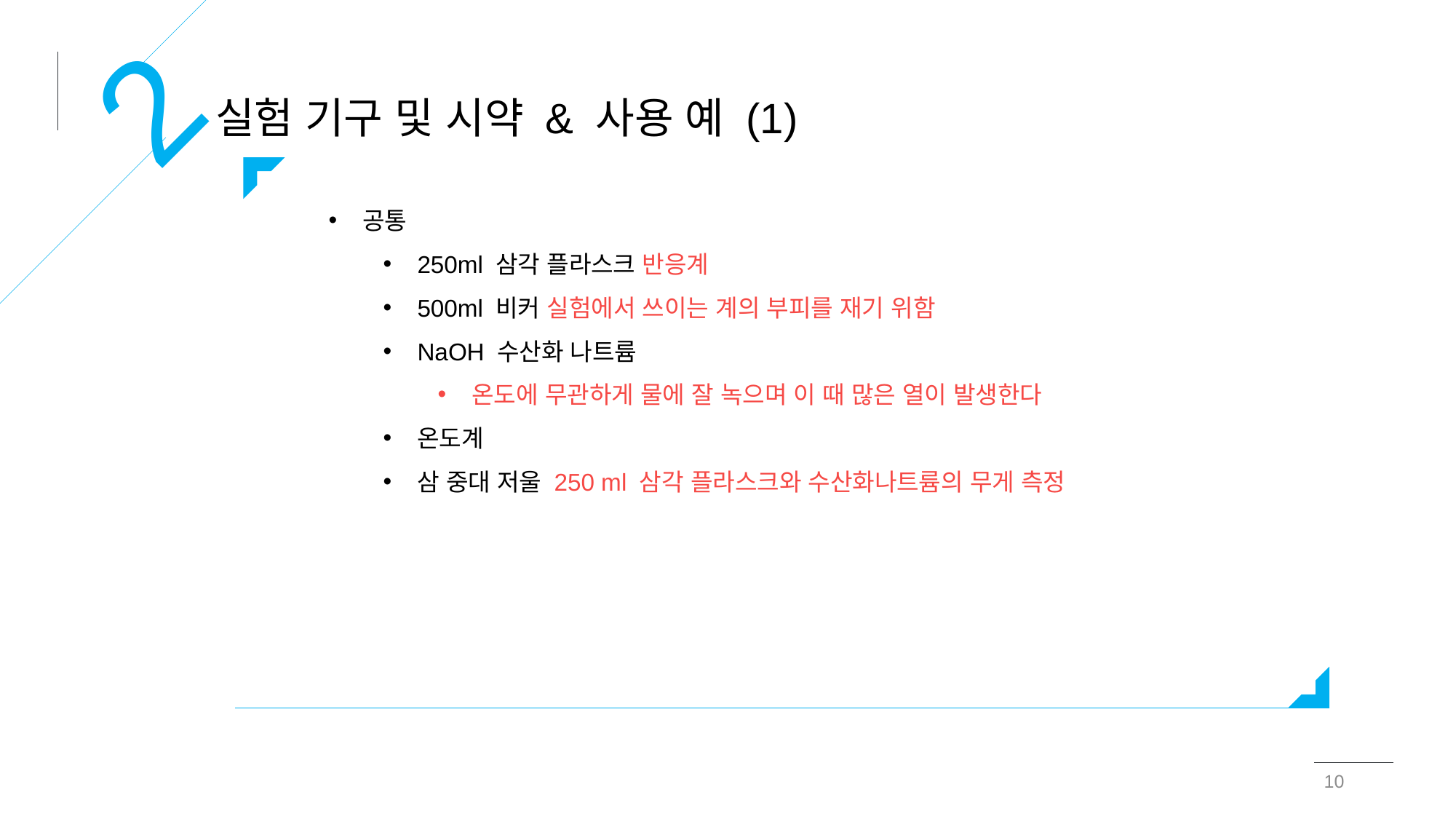

2
실험 기구 및 시약 & 사용 예 (1)

공통
250ml 삼각 플라스크 반응계
500ml 비커 실험에서 쓰이는 계의 부피를 재기 위함
NaOH 수산화 나트륨
온도에 무관하게 물에 잘 녹으며 이 때 많은 열이 발생한다
온도계
삼 중대 저울 250 ml 삼각 플라스크와 수산화나트륨의 무게 측정

10